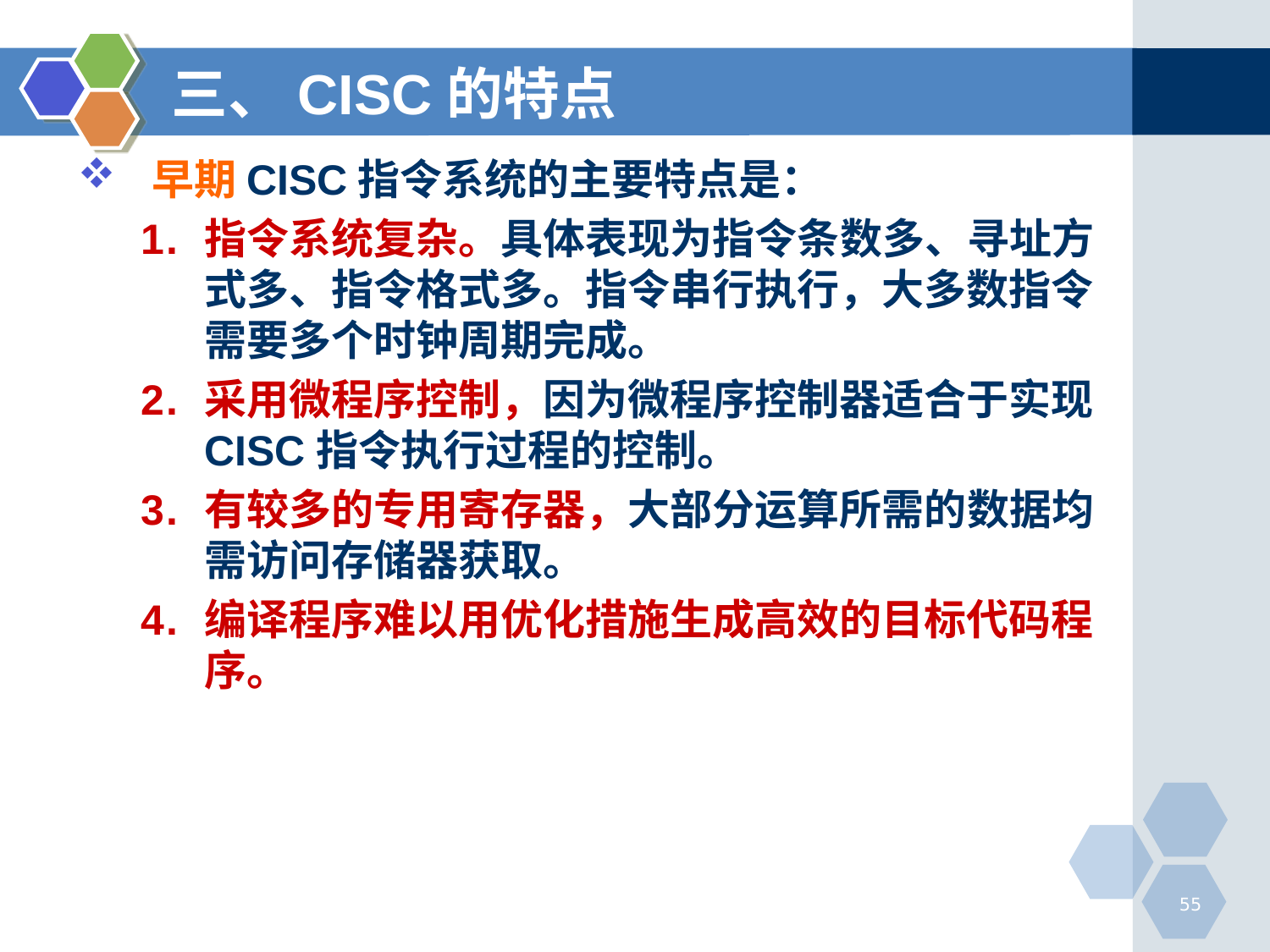

# 三、CISC的特点
早期CISC指令系统的主要特点是：
指令系统复杂。具体表现为指令条数多、寻址方式多、指令格式多。指令串行执行，大多数指令需要多个时钟周期完成。
采用微程序控制，因为微程序控制器适合于实现CISC指令执行过程的控制。
有较多的专用寄存器，大部分运算所需的数据均需访问存储器获取。
编译程序难以用优化措施生成高效的目标代码程序。
55